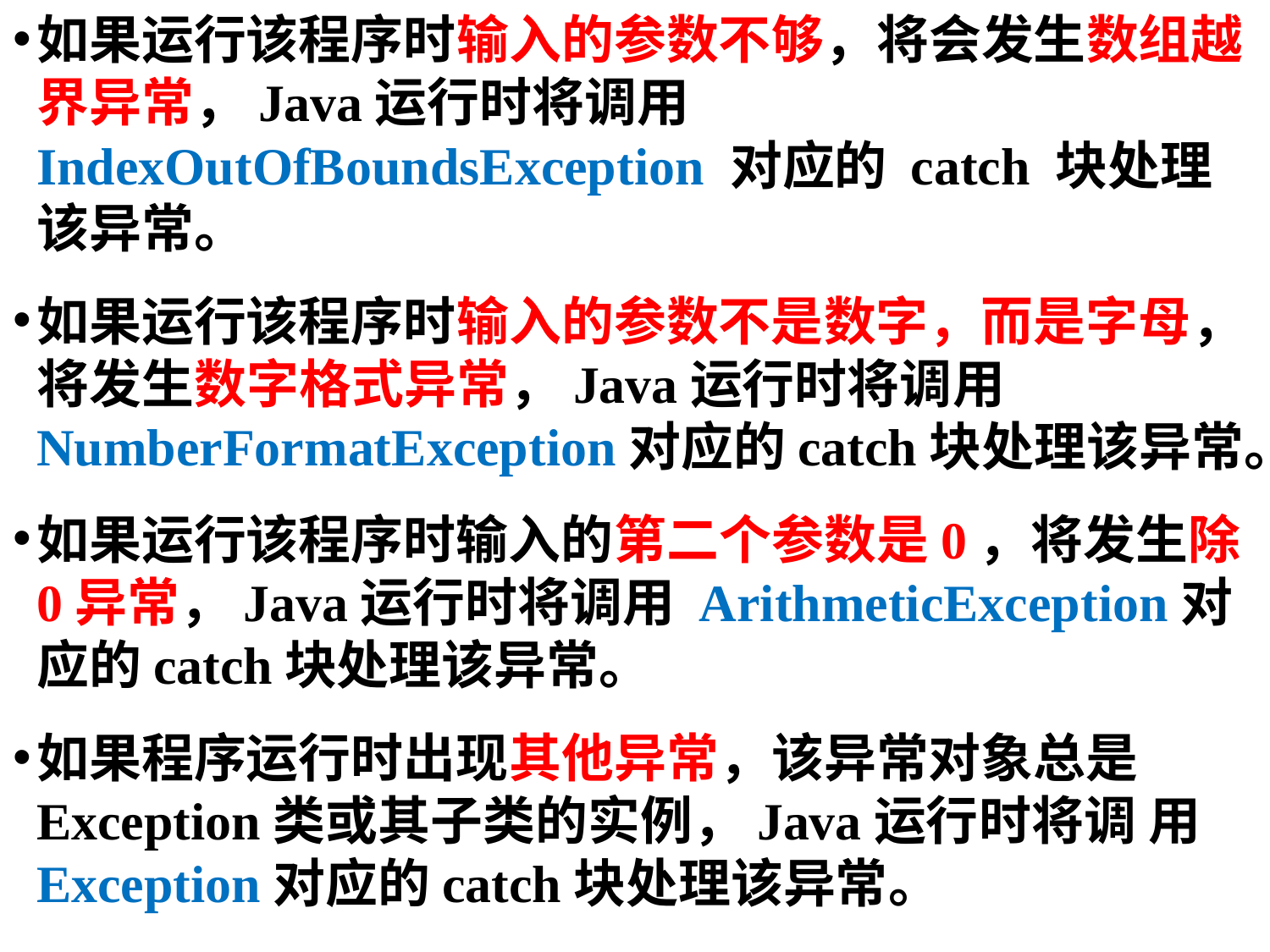

如果运行该程序时输入的参数不够，将会发生数组越界异常，Java运行时将调用 IndexOutOfBoundsException 对应的 catch 块处理该异常。
如果运行该程序时输入的参数不是数字，而是字母，将发生数字格式异常，Java运行时将调用 NumberFormatException对应的catch块处理该异常。
如果运行该程序时输入的第二个参数是0，将发生除0异常，Java运行时将调用 ArithmeticException对应的catch块处理该异常。
如果程序运行时出现其他异常，该异常对象总是Exception类或其子类的实例，Java运行时将调 用Exception对应的catch块处理该异常。